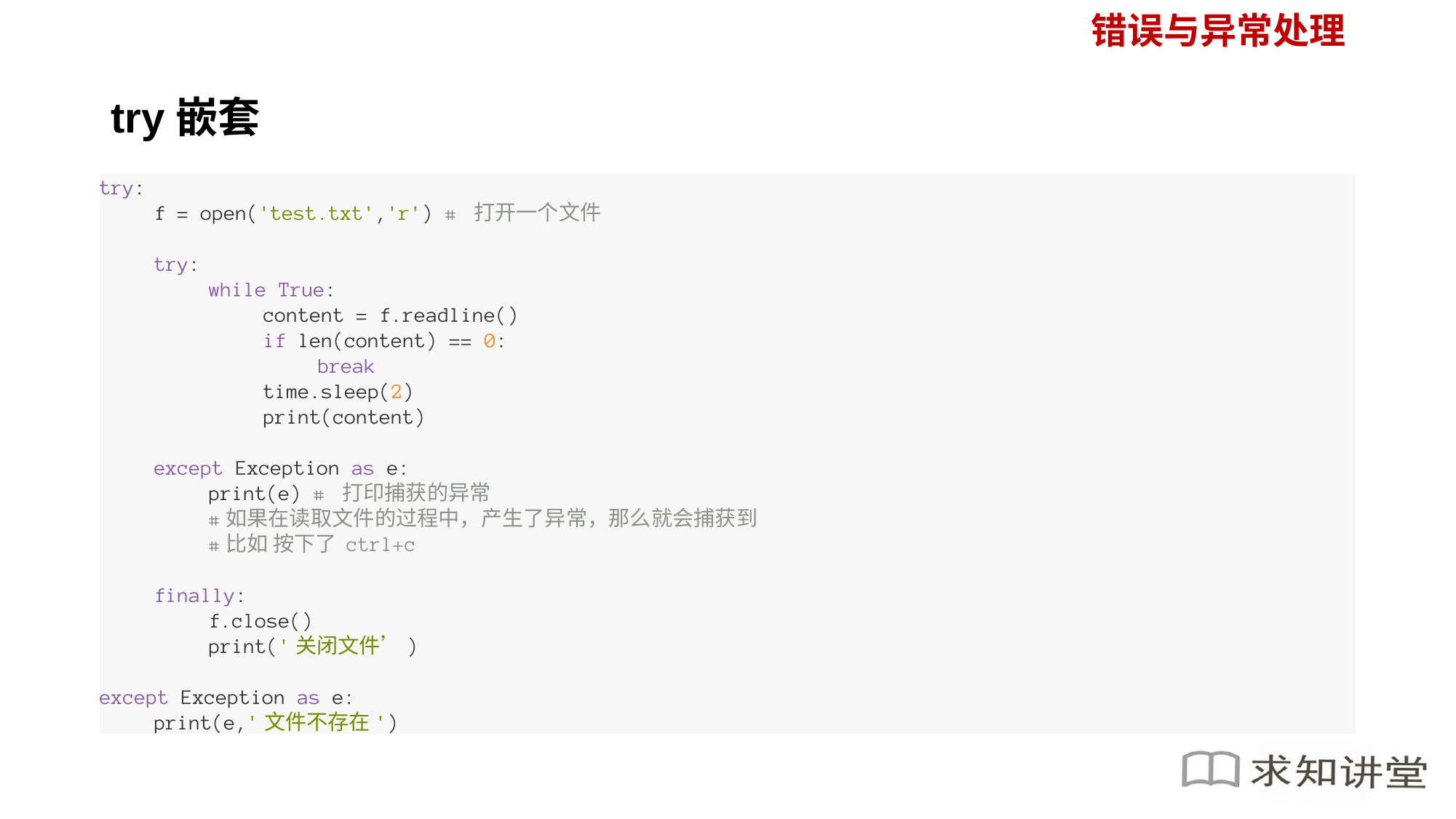

错误与异常处理
# try嵌套
try:
f = open('test.txt','r') # 打开一个文件

try:
while True:
content = f.readline()
if len(content) == 0:
break
time.sleep(2)
print(content)

except Exception as e:
print(e) # 打印捕获的异常
#如果在读取文件的过程中，产生了异常，那么就会捕获到
#比如 按下了 ctrl+c

finally:
f.close()
print('关闭文件’)

except Exception as e:
print(e,'文件不存在')